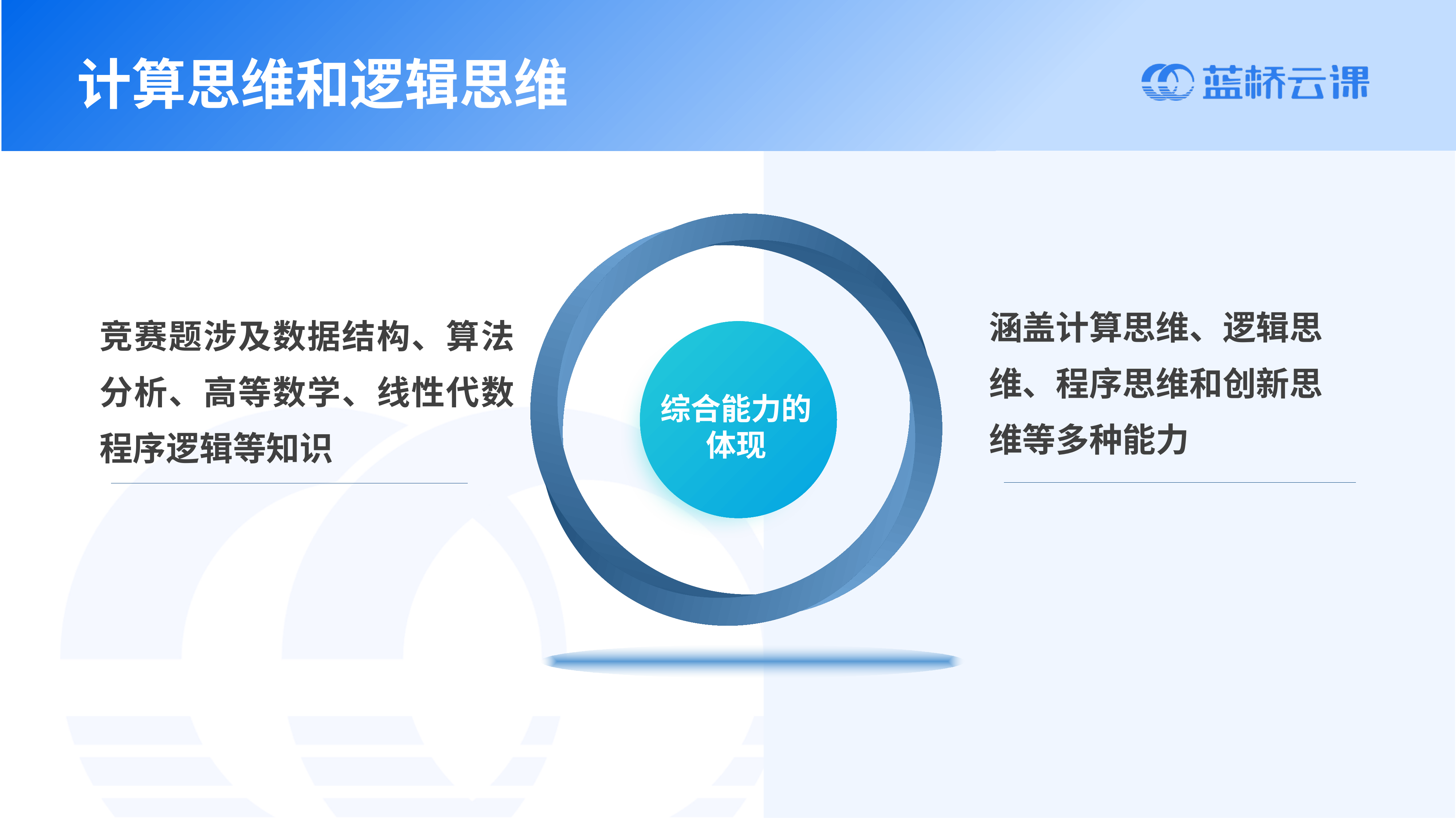

计算思维和逻辑思维

涵盖计算思维、逻辑思维、程序思维和创新思维等多种能力
竞赛题涉及数据结构、算法分析、高等数学、线性代数程序逻辑等知识

综合能力的
体现